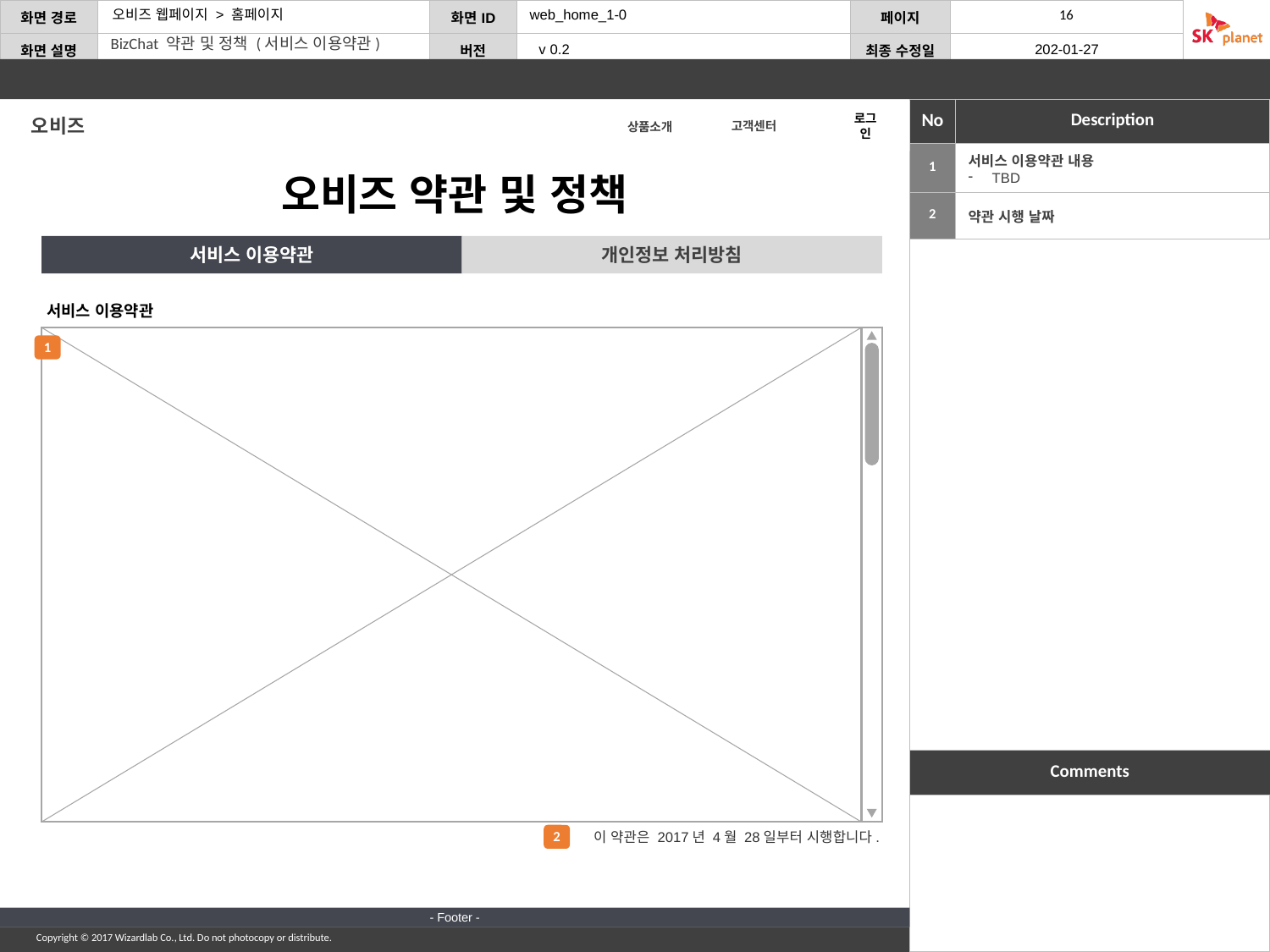

web_home_1-0
BizChat 약관 및 정책 (서비스 이용약관)

오비즈
로그인
고객센터
상품소개
| 1 | 서비스 이용약관 내용 TBD |
| --- | --- |
| 2 | 약관 시행 날짜 |
오비즈 약관 및 정책
서비스 이용약관
개인정보 처리방침
서비스 이용약관

1

이 약관은 2017년 4월 28일부터 시행합니다.

2
- Footer -